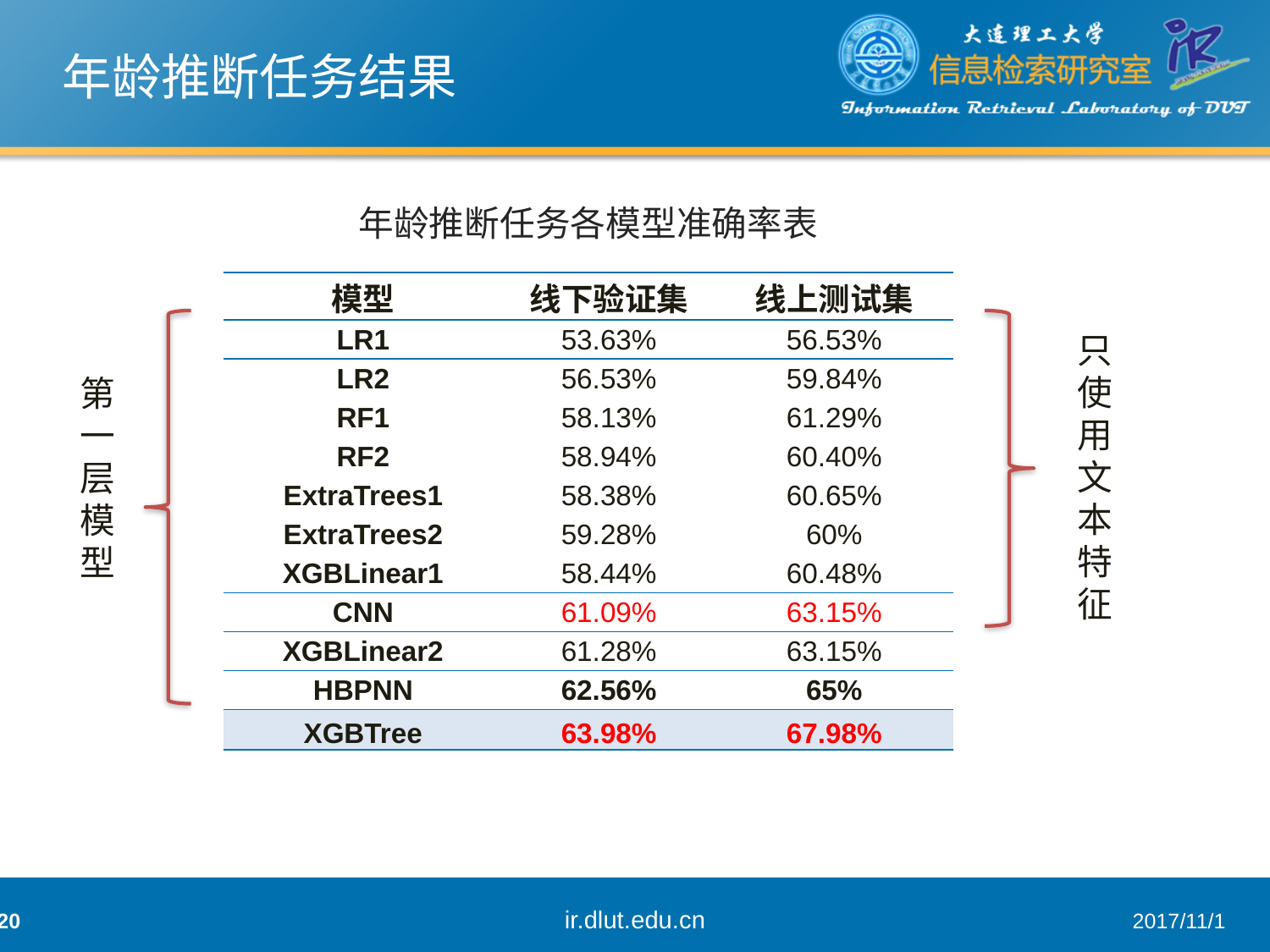

# 年龄推断任务结果
年龄推断任务各模型准确率表
| 模型 | 线下验证集 | 线上测试集 |
| --- | --- | --- |
| LR1 | 53.63% | 56.53% |
| LR2 | 56.53% | 59.84% |
| RF1 | 58.13% | 61.29% |
| RF2 | 58.94% | 60.40% |
| ExtraTrees1 | 58.38% | 60.65% |
| ExtraTrees2 | 59.28% | 60% |
| XGBLinear1 | 58.44% | 60.48% |
| CNN | 61.09% | 63.15% |
| XGBLinear2 | 61.28% | 63.15% |
| HBPNN | 62.56% | 65% |
| XGBTree | 63.98% | 67.98% |

只使用文本特征
第一层模型